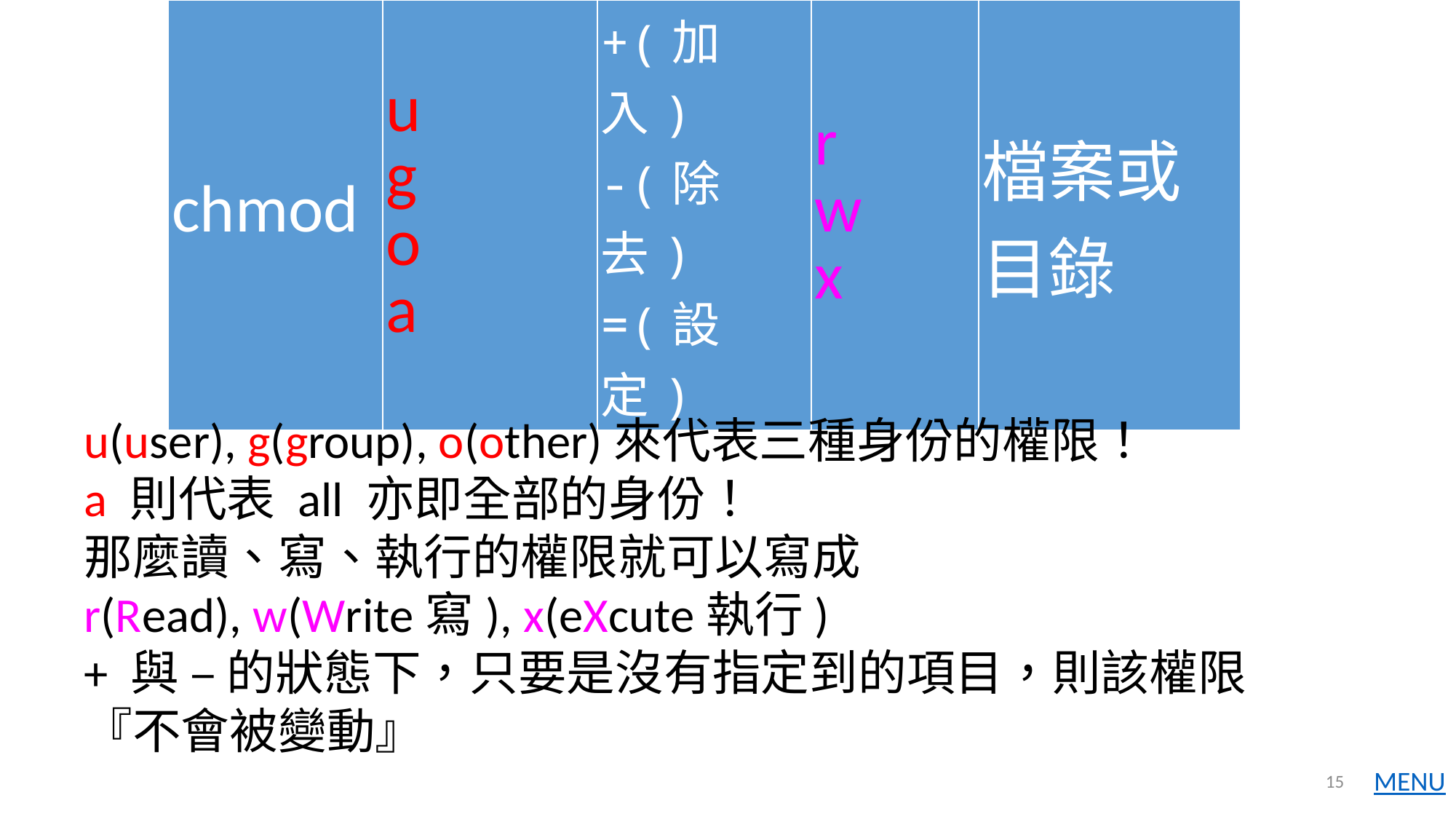

| chmod | u g o a | +(加入) -(除去) =(設定) | r w x | 檔案或目錄 |
| --- | --- | --- | --- | --- |
u(user), g(group), o(other)來代表三種身份的權限！
a 則代表 all 亦即全部的身份！
那麼讀、寫、執行的權限就可以寫成
r(Read), w(Write寫), x(eXcute執行)
+ 與 – 的狀態下，只要是沒有指定到的項目，則該權限『不會被變動』
15